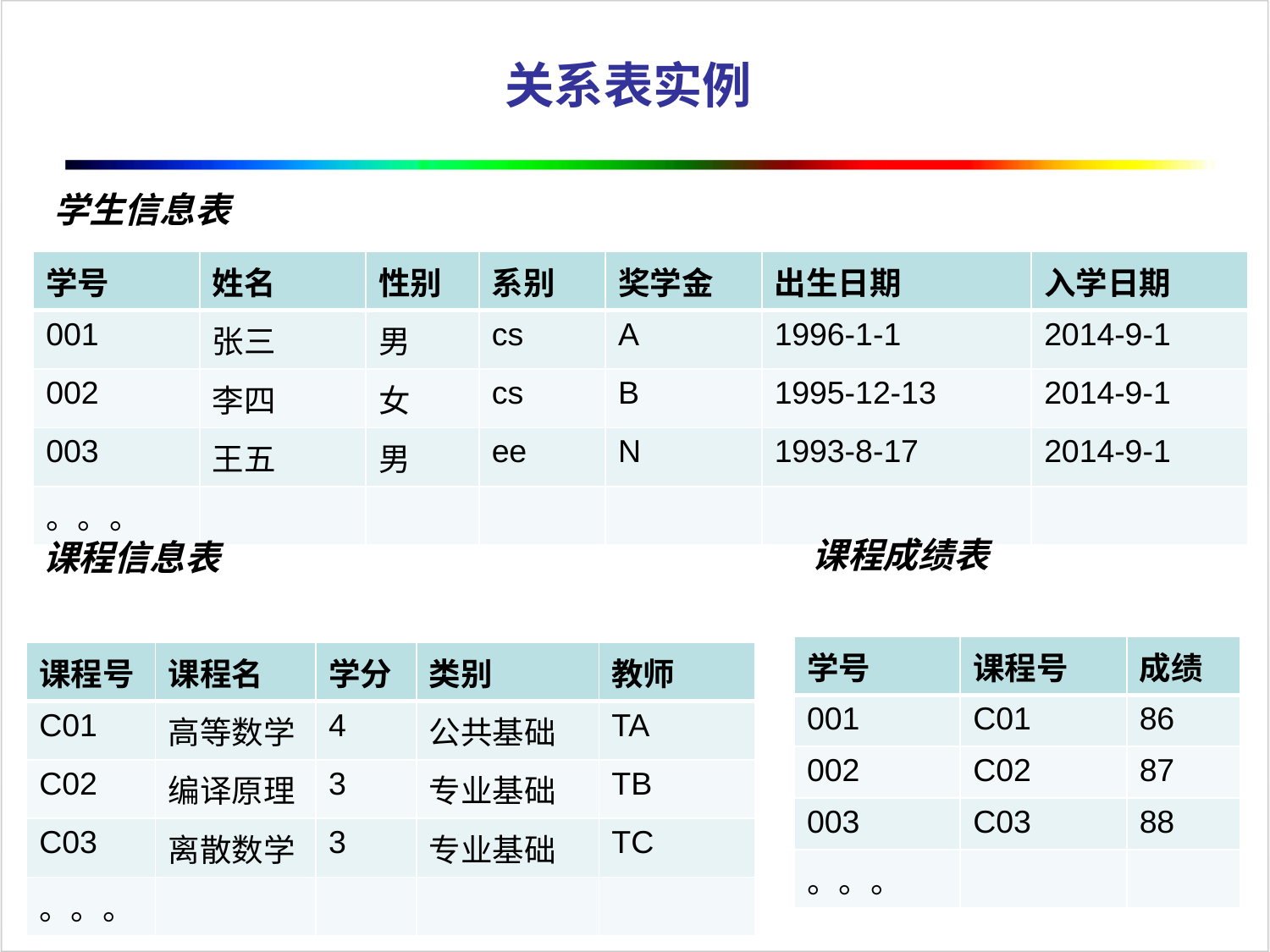

# 关系表实例
学生信息表
| 学号 | 姓名 | 性别 | 系别 | 奖学金 | 出生日期 | 入学日期 |
| --- | --- | --- | --- | --- | --- | --- |
| 001 | 张三 | 男 | cs | A | 1996-1-1 | 2014-9-1 |
| 002 | 李四 | 女 | cs | B | 1995-12-13 | 2014-9-1 |
| 003 | 王五 | 男 | ee | N | 1993-8-17 | 2014-9-1 |
| 。。。 |  |  |  |  |  |  |
课程成绩表
课程信息表
| 学号 | 课程号 | 成绩 |
| --- | --- | --- |
| 001 | C01 | 86 |
| 002 | C02 | 87 |
| 003 | C03 | 88 |
| 。。。 |  |  |
| 课程号 | 课程名 | 学分 | 类别 | 教师 |
| --- | --- | --- | --- | --- |
| C01 | 高等数学 | 4 | 公共基础 | TA |
| C02 | 编译原理 | 3 | 专业基础 | TB |
| C03 | 离散数学 | 3 | 专业基础 | TC |
| 。。。 |  |  |  |  |